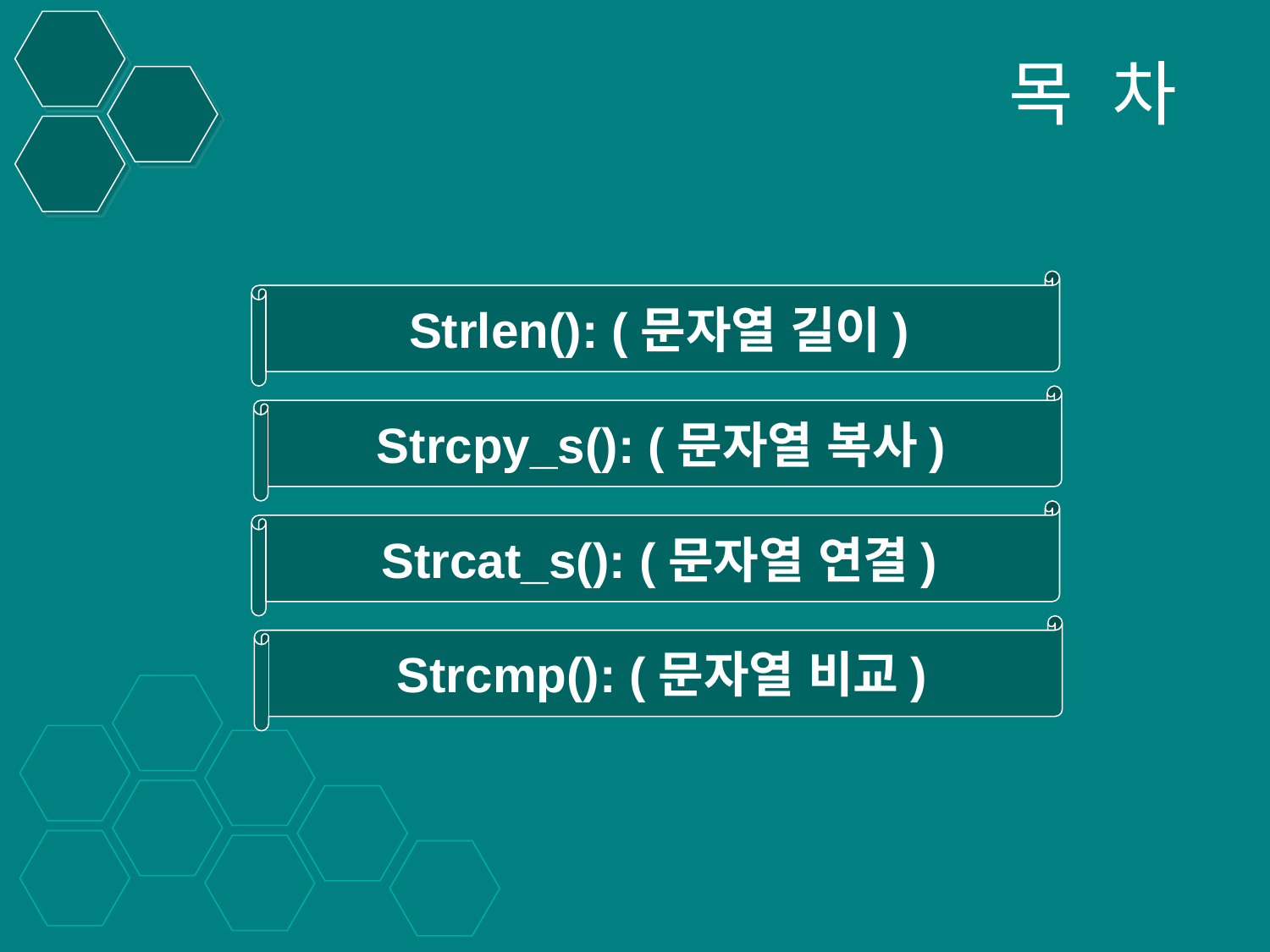

# 목  차
Strlen(): (문자열 길이)
Strcpy_s(): (문자열 복사)
Strcat_s(): (문자열 연결)
Strcmp(): (문자열 비교)